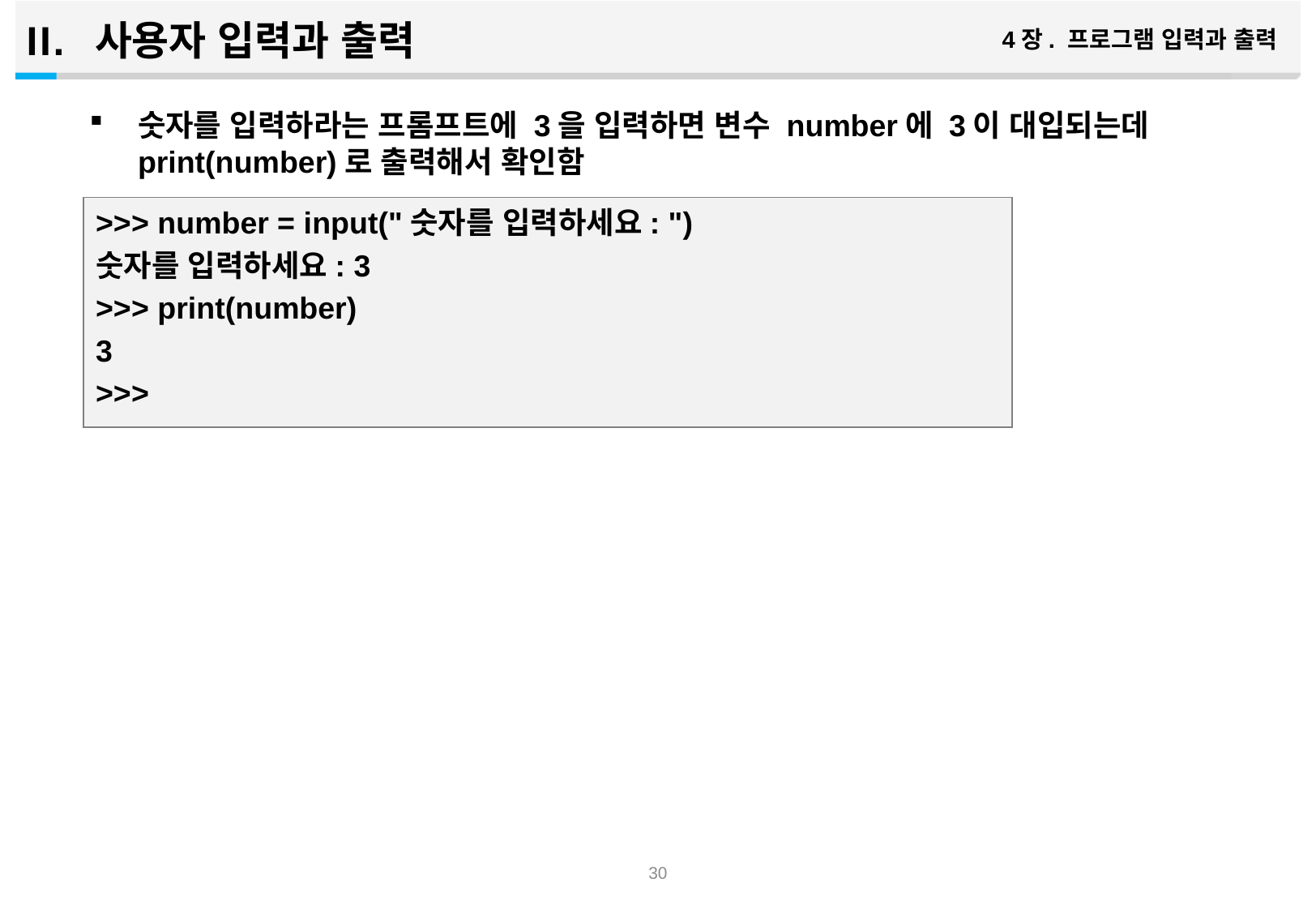

사용자 입력과 출력
4장. 프로그램 입력과 출력
숫자를 입력하라는 프롬프트에 3을 입력하면 변수 number에 3이 대입되는데 print(number)로 출력해서 확인함
>>> number = input("숫자를 입력하세요: ")
숫자를 입력하세요: 3
>>> print(number)
3
>>>

30